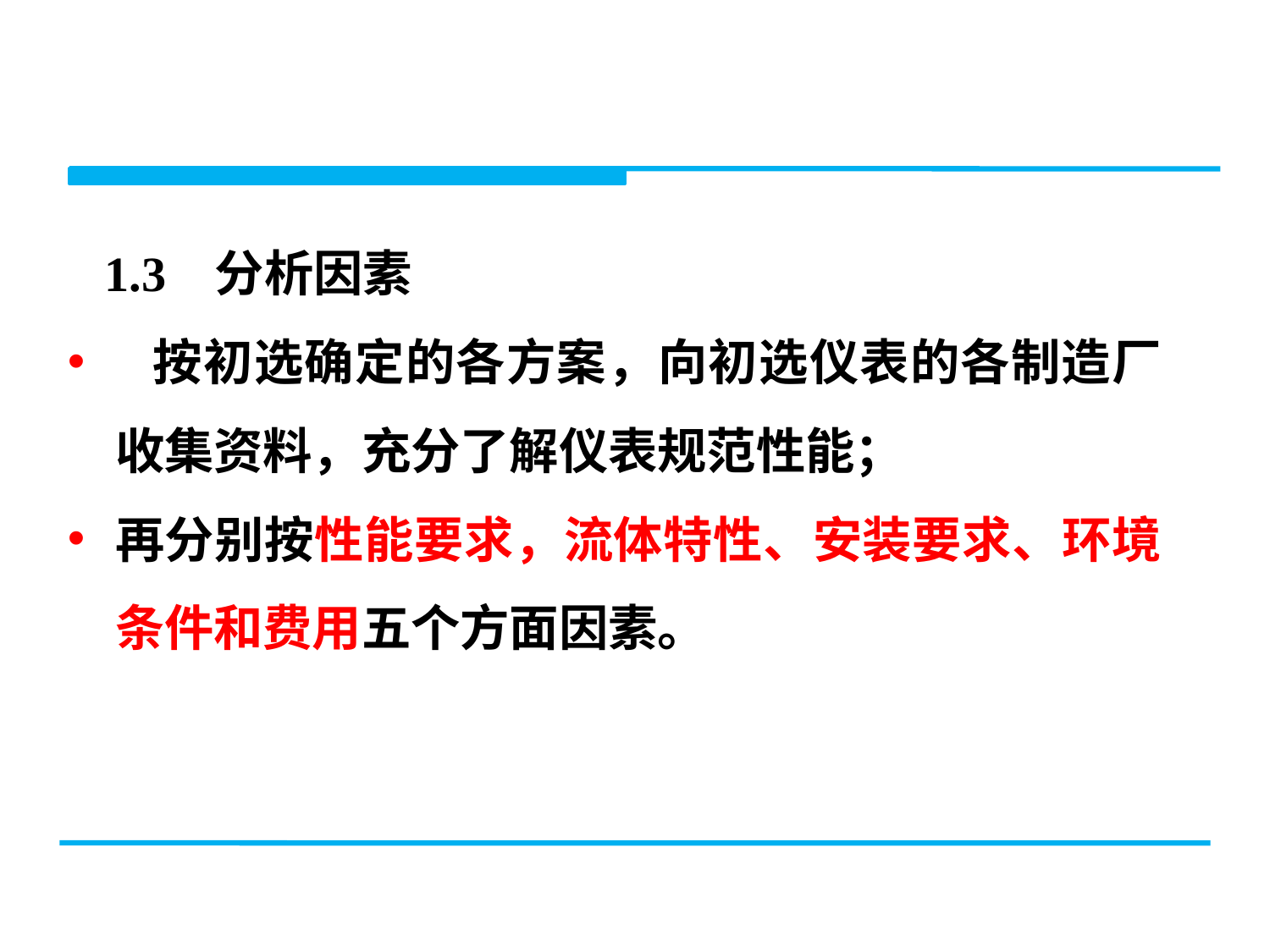

1.3   分析因素
  按初选确定的各方案，向初选仪表的各制造厂收集资料，充分了解仪表规范性能；
再分别按性能要求，流体特性、安装要求、环境条件和费用五个方面因素。